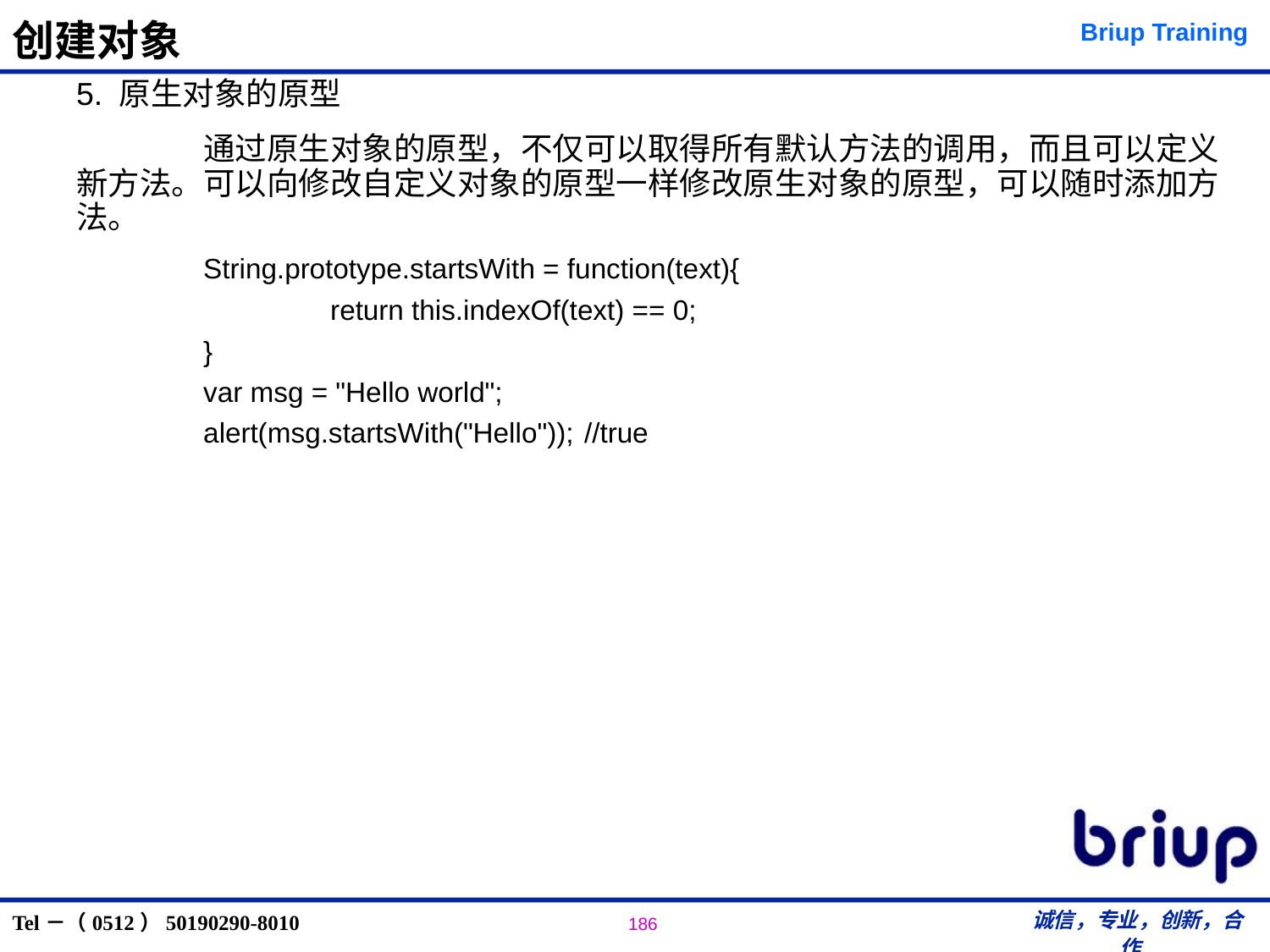

# 创建对象
5. 原生对象的原型
	通过原生对象的原型，不仅可以取得所有默认方法的调用，而且可以定义新方法。可以向修改自定义对象的原型一样修改原生对象的原型，可以随时添加方法。
	String.prototype.startsWith = function(text){
		return this.indexOf(text) == 0;
	}
	var msg = "Hello world";
	alert(msg.startsWith("Hello"));	//true